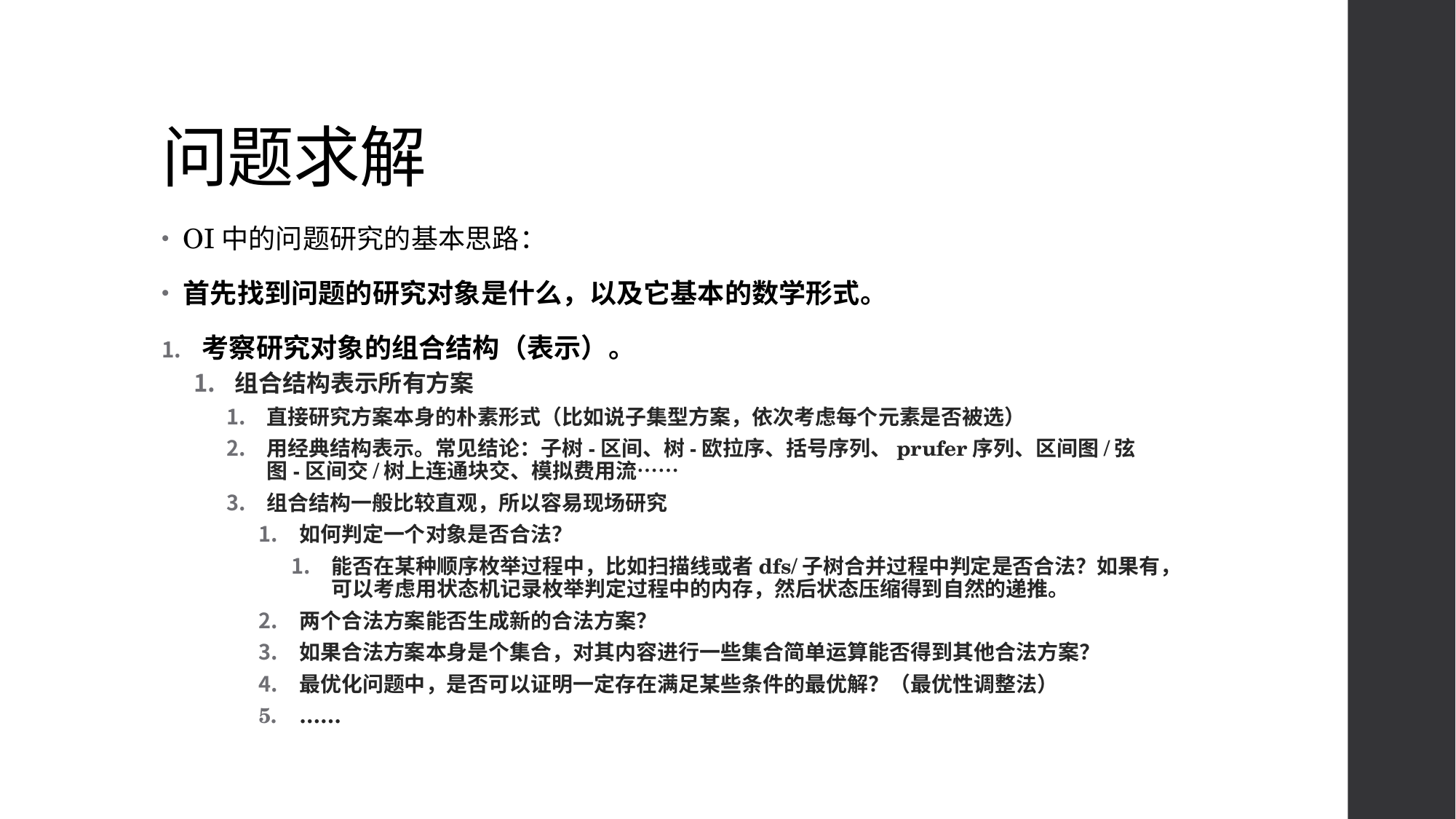

# 问题求解
OI中的问题研究的基本思路：
首先找到问题的研究对象是什么，以及它基本的数学形式。
考察研究对象的组合结构（表示）。
组合结构表示所有方案
直接研究方案本身的朴素形式（比如说子集型方案，依次考虑每个元素是否被选）
用经典结构表示。常见结论：子树-区间、树-欧拉序、括号序列、prufer序列、区间图/弦图-区间交/树上连通块交、模拟费用流……
组合结构一般比较直观，所以容易现场研究
如何判定一个对象是否合法？
能否在某种顺序枚举过程中，比如扫描线或者dfs/子树合并过程中判定是否合法？如果有，可以考虑用状态机记录枚举判定过程中的内存，然后状态压缩得到自然的递推。
两个合法方案能否生成新的合法方案？
如果合法方案本身是个集合，对其内容进行一些集合简单运算能否得到其他合法方案？
最优化问题中，是否可以证明一定存在满足某些条件的最优解？（最优性调整法）
……